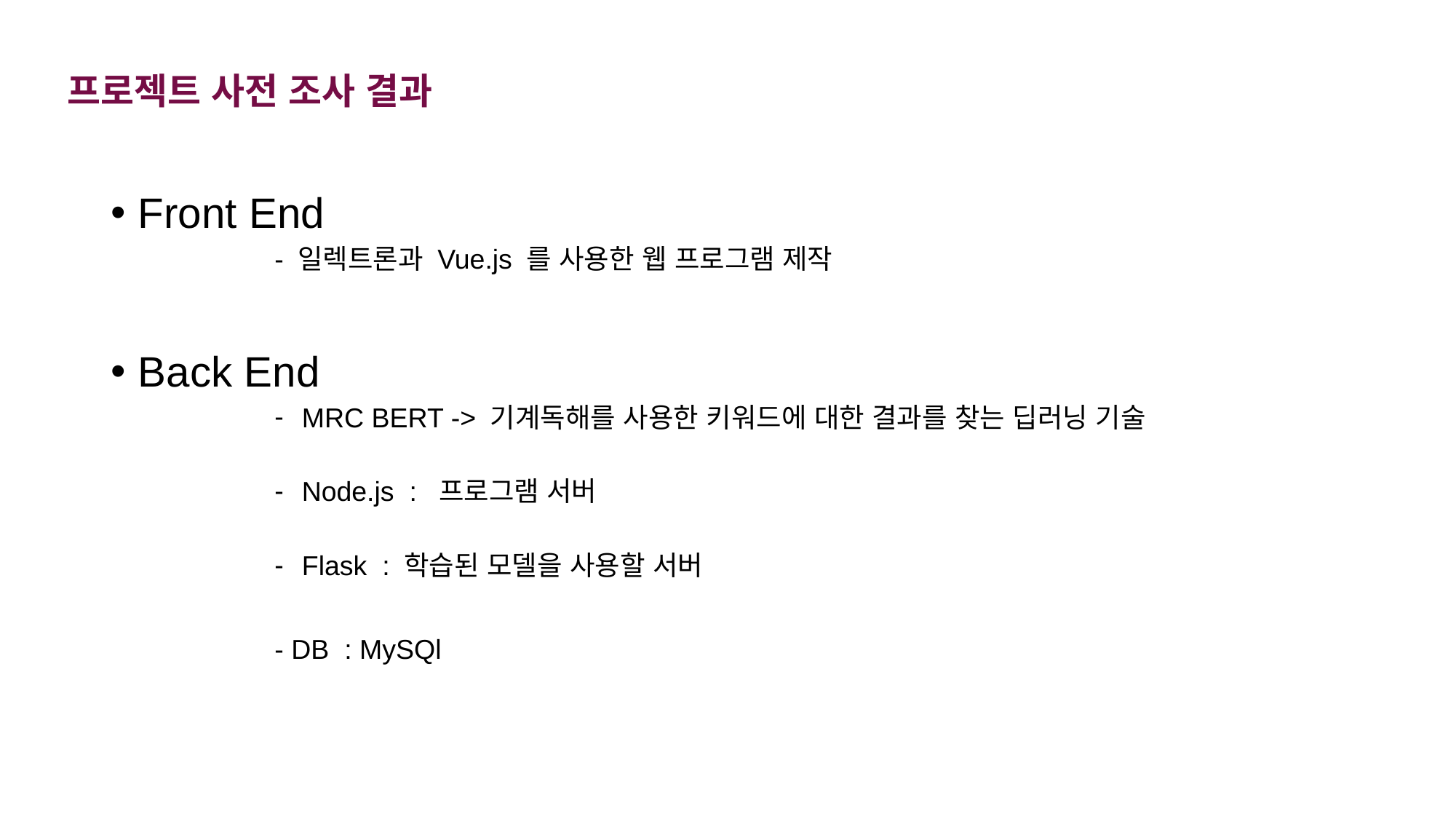

프로젝트 사전 조사 결과
Front End
- 일렉트론과 Vue.js 를 사용한 웹 프로그램 제작

Back End
MRC BERT -> 기계독해를 사용한 키워드에 대한 결과를 찾는 딥러닝 기술

Node.js  :  프로그램 서버

Flask  : 학습된 모델을 사용할 서버

- DB  : MySQl